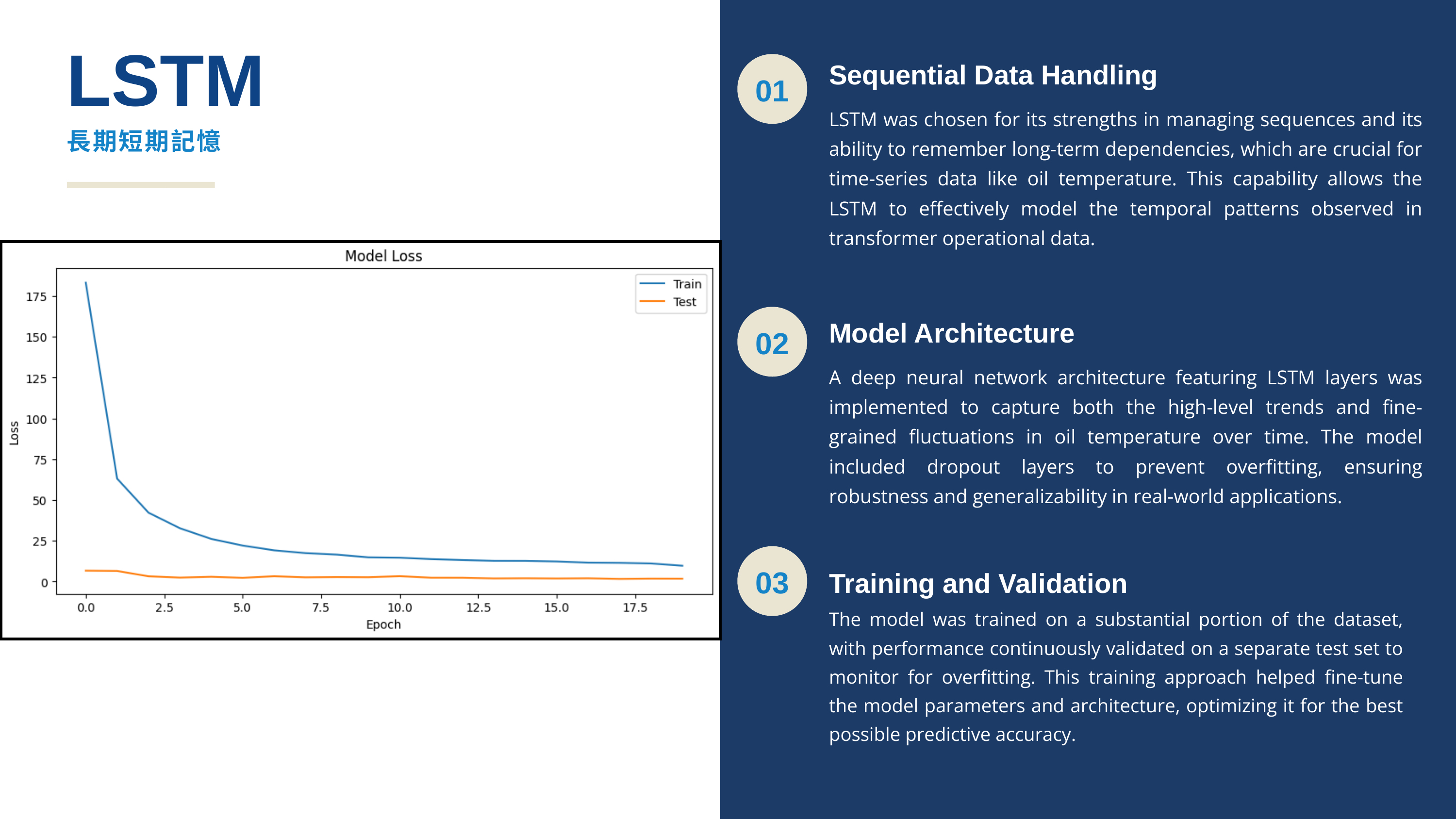

LSTM
Sequential Data Handling

01
LSTM was chosen for its strengths in managing sequences and its ability to remember long-term dependencies, which are crucial for time-series data like oil temperature. This capability allows the LSTM to effectively model the temporal patterns observed in transformer operational data.
長期短期記憶

02
Model Architecture
A deep neural network architecture featuring LSTM layers was implemented to capture both the high-level trends and fine-grained fluctuations in oil temperature over time. The model included dropout layers to prevent overfitting, ensuring robustness and generalizability in real-world applications.

03
Training and Validation
The model was trained on a substantial portion of the dataset, with performance continuously validated on a separate test set to monitor for overfitting. This training approach helped fine-tune the model parameters and architecture, optimizing it for the best possible predictive accuracy.